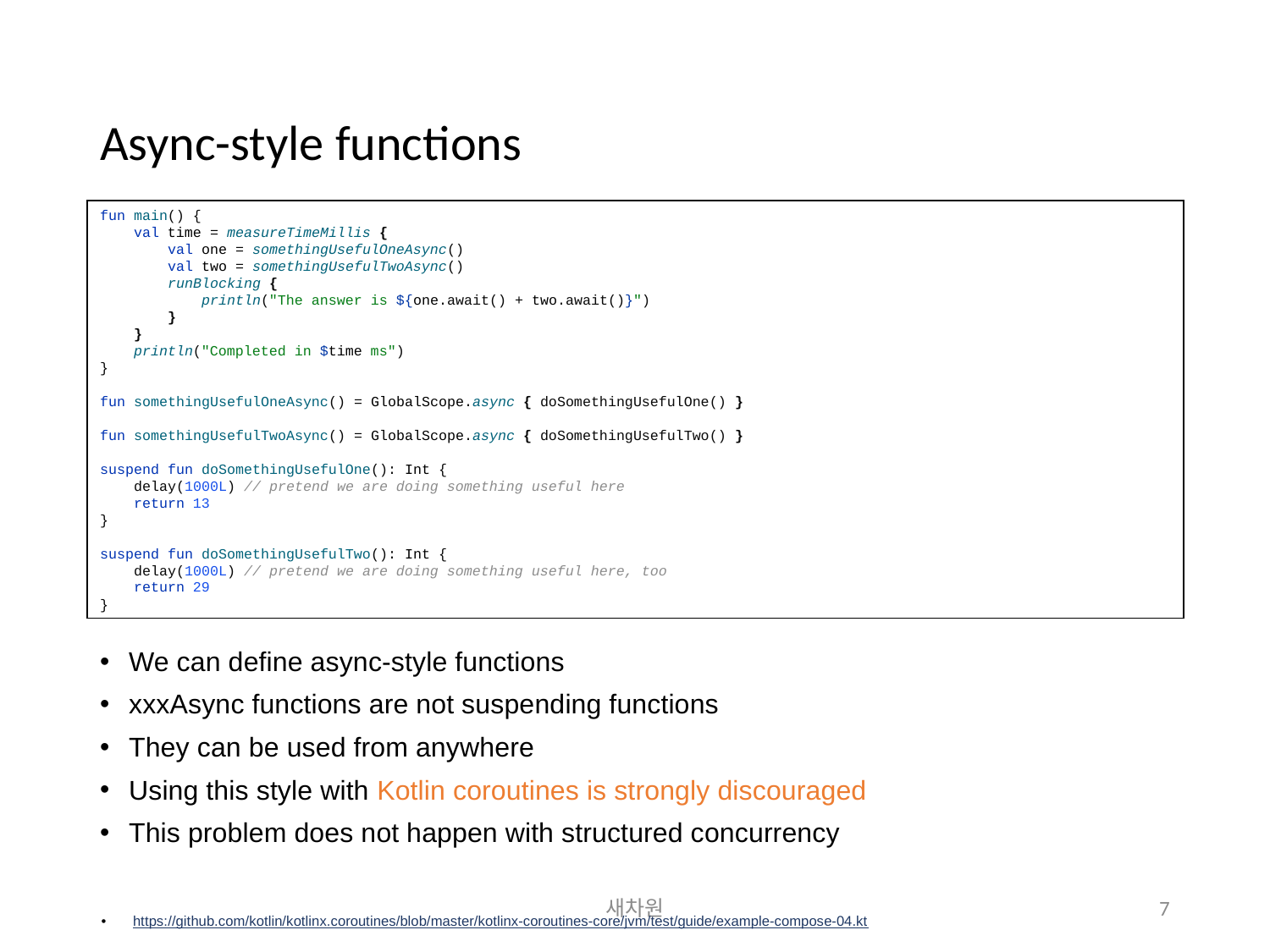

# Async-style functions
fun main() {
    val time = measureTimeMillis {
        val one = somethingUsefulOneAsync()
        val two = somethingUsefulTwoAsync()
        runBlocking {
            println("The answer is ${one.await() + two.await()}")
        }
    }
    println("Completed in $time ms")
}
fun somethingUsefulOneAsync() = GlobalScope.async { doSomethingUsefulOne() }
fun somethingUsefulTwoAsync() = GlobalScope.async { doSomethingUsefulTwo() }
suspend fun doSomethingUsefulOne(): Int {
    delay(1000L) // pretend we are doing something useful here
    return 13
}
suspend fun doSomethingUsefulTwo(): Int {
    delay(1000L) // pretend we are doing something useful here, too
    return 29
}
We can define async-style functions
xxxAsync functions are not suspending functions
They can be used from anywhere
Using this style with Kotlin coroutines is strongly discouraged
This problem does not happen with structured concurrency
새차원
7
https://github.com/kotlin/kotlinx.coroutines/blob/master/kotlinx-coroutines-core/jvm/test/guide/example-compose-04.kt